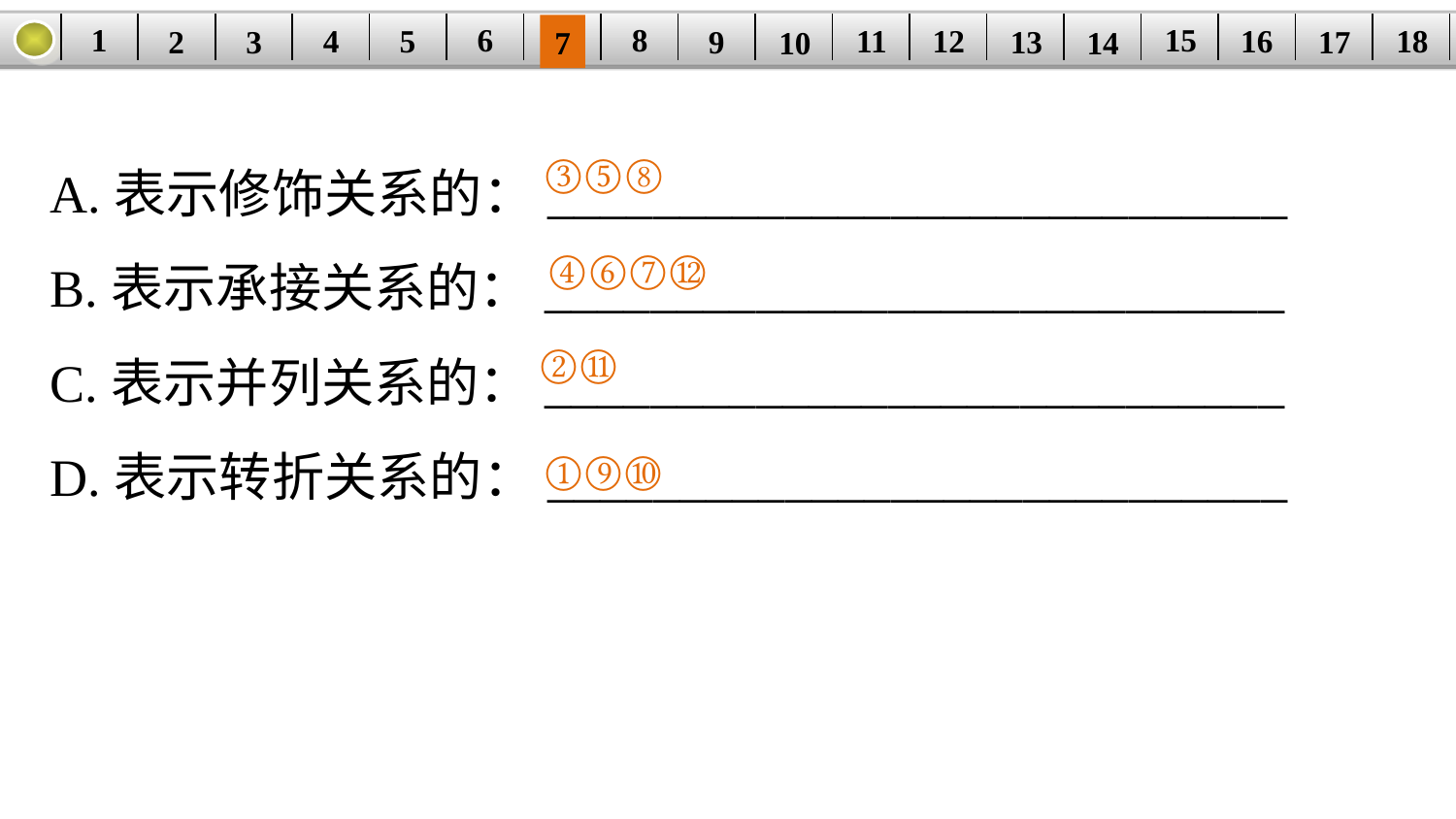

1
8
15
6
11
18
5
16
|  |  |  |  |  |  |  |  |  |  |  |  |  |  |  |  |  |  |
| --- | --- | --- | --- | --- | --- | --- | --- | --- | --- | --- | --- | --- | --- | --- | --- | --- | --- |
12
4
17
13
3
9
2
14
7
10

A.表示修饰关系的：____________________________
B.表示承接关系的：____________________________
C.表示并列关系的：____________________________
D.表示转折关系的：____________________________
③⑤⑧
④⑥⑦⑫
②⑪
①⑨⑩